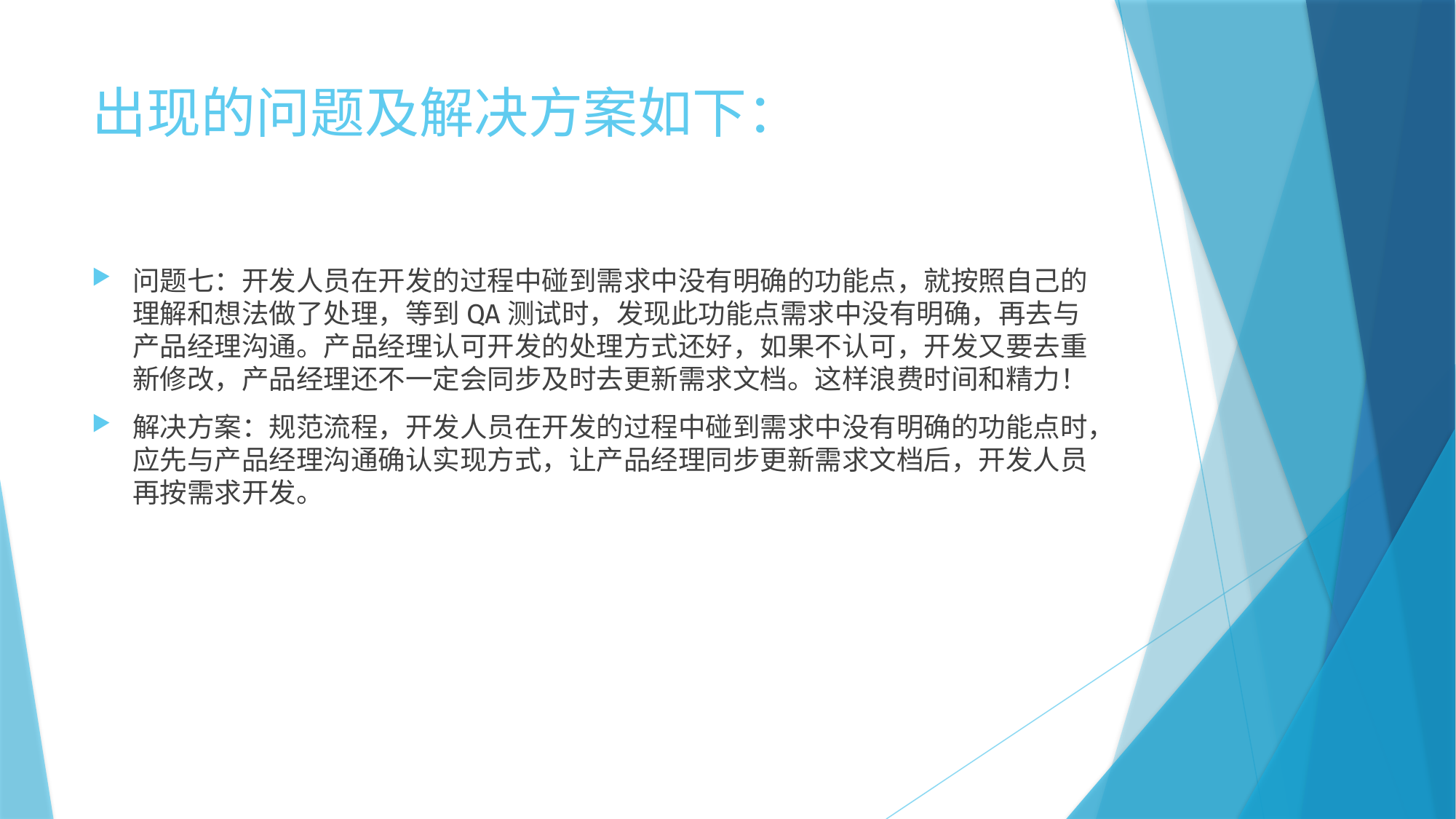

# 出现的问题及解决方案如下：
问题七：开发人员在开发的过程中碰到需求中没有明确的功能点，就按照自己的理解和想法做了处理，等到QA测试时，发现此功能点需求中没有明确，再去与产品经理沟通。产品经理认可开发的处理方式还好，如果不认可，开发又要去重新修改，产品经理还不一定会同步及时去更新需求文档。这样浪费时间和精力！
解决方案：规范流程，开发人员在开发的过程中碰到需求中没有明确的功能点时，应先与产品经理沟通确认实现方式，让产品经理同步更新需求文档后，开发人员再按需求开发。